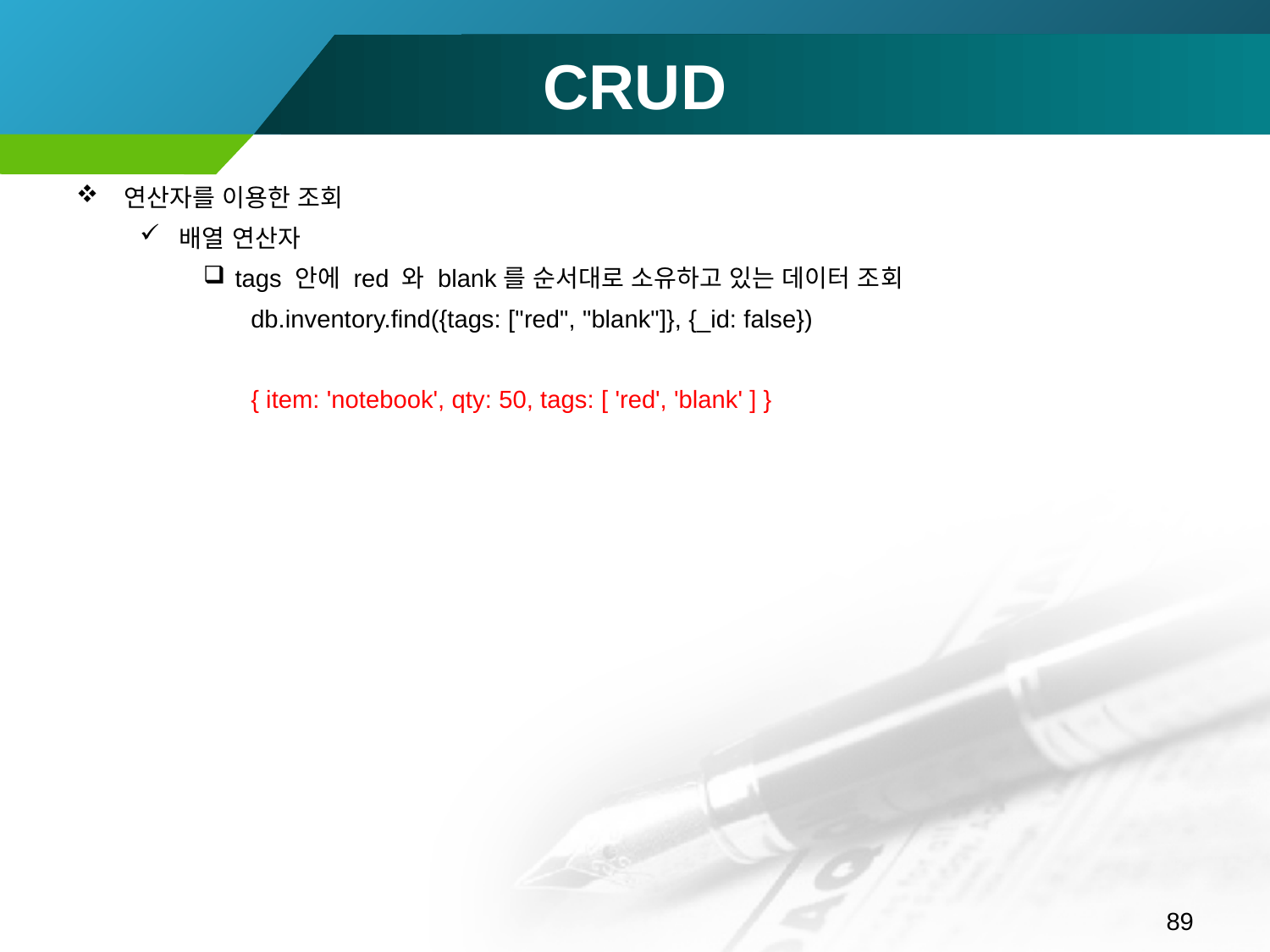

# CRUD
연산자를 이용한 조회
배열 연산자
tags 안에 red 와 blank를 순서대로 소유하고 있는 데이터 조회
db.inventory.find({tags: ["red", "blank"]}, {_id: false})

{ item: 'notebook', qty: 50, tags: [ 'red', 'blank' ] }
89